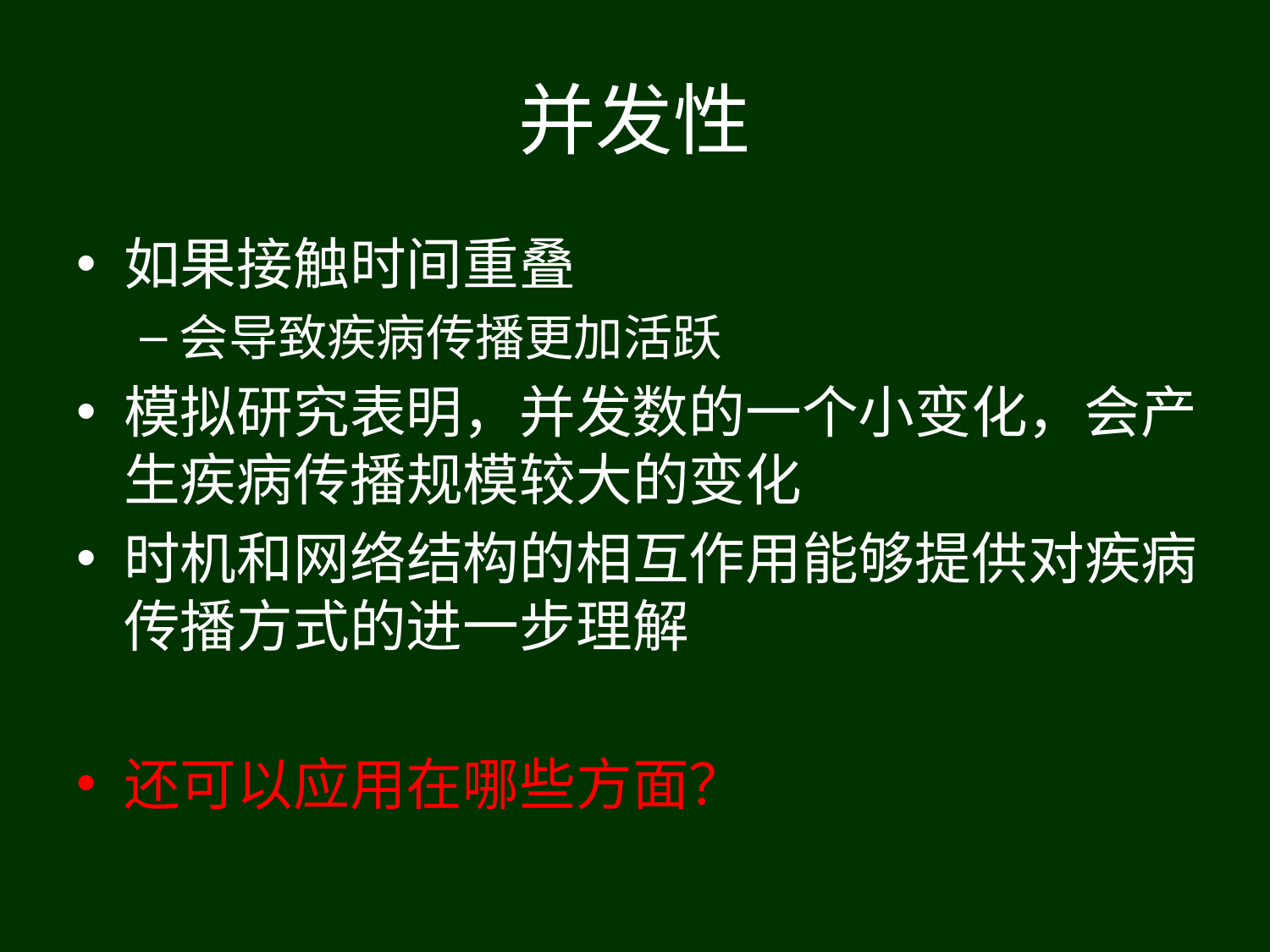

# 并发性
如果接触时间重叠
会导致疾病传播更加活跃
模拟研究表明，并发数的一个小变化，会产生疾病传播规模较大的变化
时机和网络结构的相互作用能够提供对疾病传播方式的进一步理解

还可以应用在哪些方面？